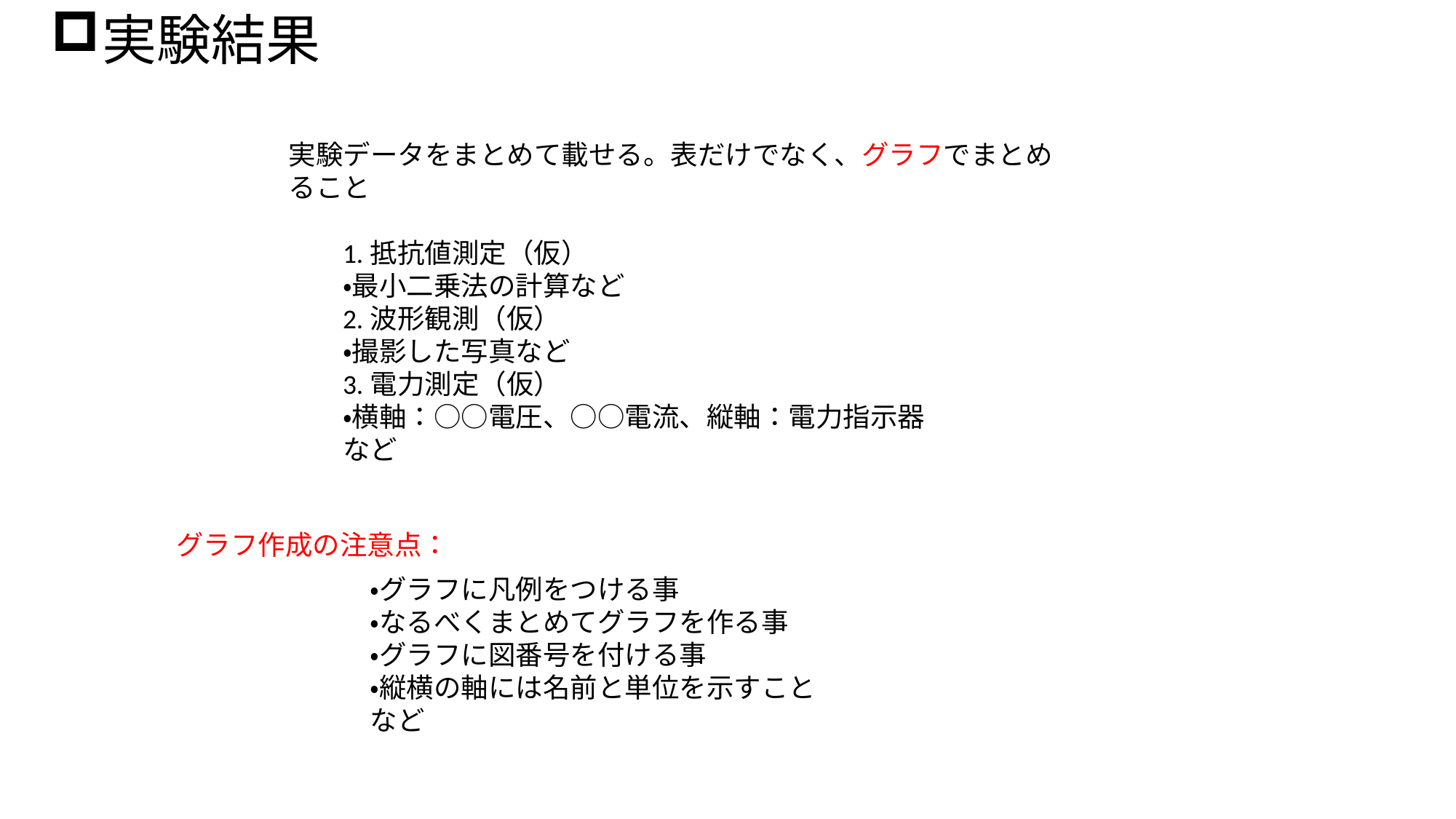

実験結果
実験データをまとめて載せる。表だけでなく、グラフでまとめること
1.抵抗値測定（仮）
・最小二乗法の計算など
2.波形観測（仮）
・撮影した写真など
3.電力測定（仮）
・横軸：○○電圧、○○電流、縦軸：電力指示器　など
グラフ作成の注意点：
・グラフに凡例をつける事
・なるべくまとめてグラフを作る事
・グラフに図番号を付ける事
・縦横の軸には名前と単位を示すこと
など